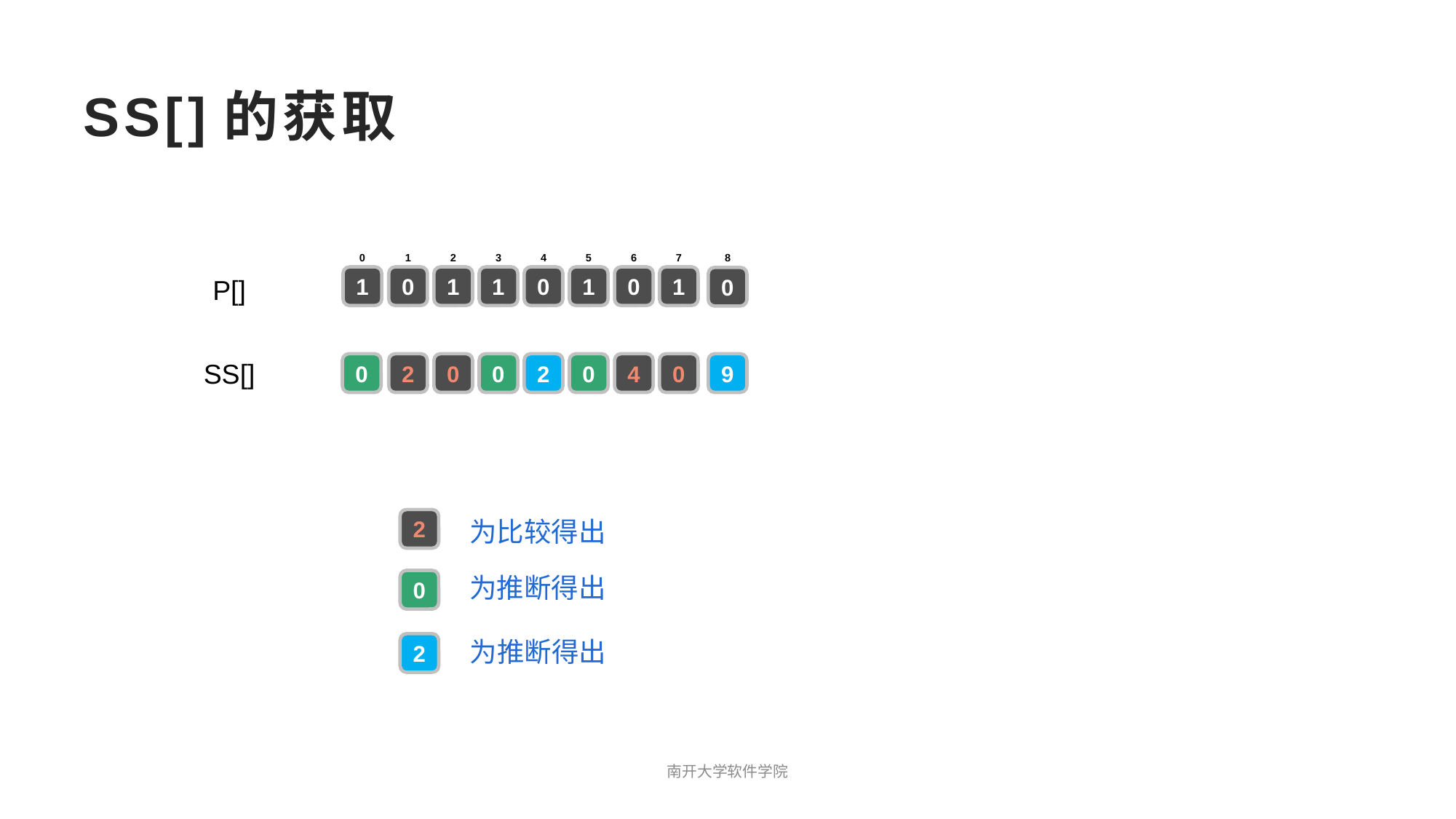

# SS[]的获取
0
1
2
3
4
5
6
7
8
1
0
1
1
0
1
0
1
P[]
0
SS[]
0
2
0
0
2
0
4
0
9
为比较得出
2
为推断得出
0
为推断得出
2
南开大学软件学院
5